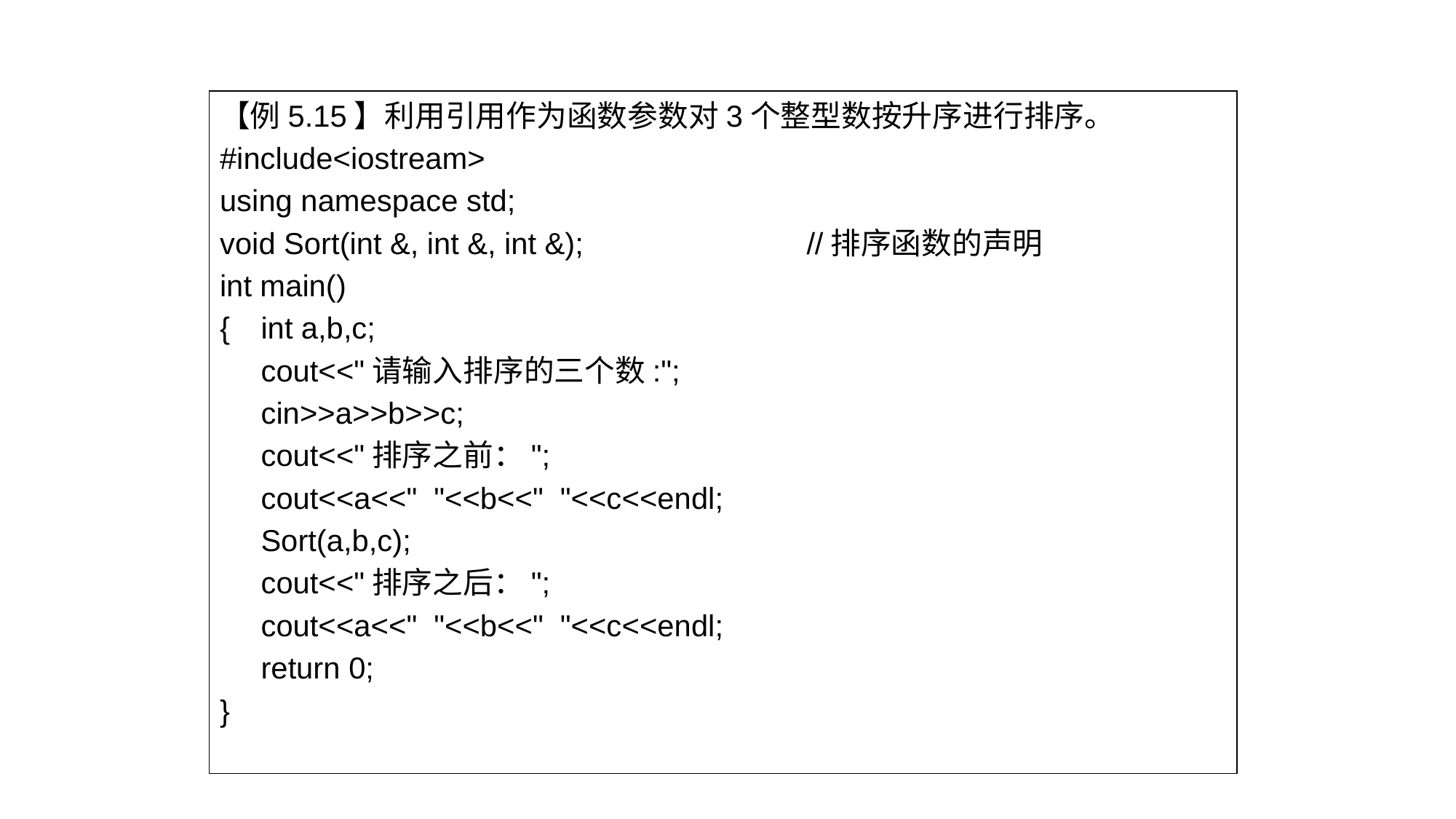

【例5.15】利用引用作为函数参数对3个整型数按升序进行排序。
#include<iostream>
using namespace std;
void Sort(int &, int &, int &);        		//排序函数的声明
int main()
{ 	int a,b,c;
	cout<<"请输入排序的三个数:";
	cin>>a>>b>>c;
	cout<<"排序之前：";
	cout<<a<<"  "<<b<<"  "<<c<<endl;
	Sort(a,b,c);
 	cout<<"排序之后：";
	cout<<a<<"  "<<b<<"  "<<c<<endl;
	return 0;
}